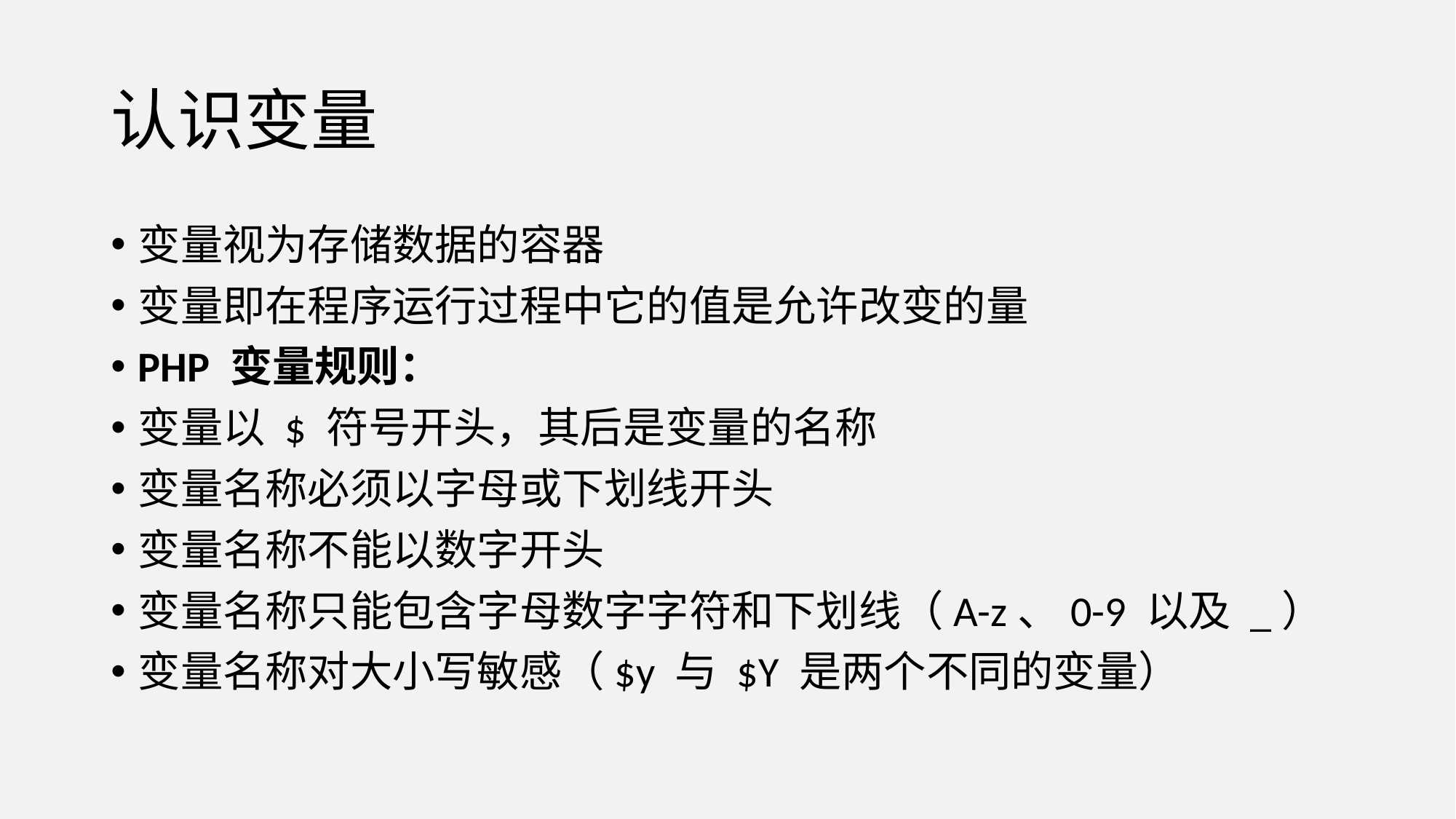

# 认识变量
变量视为存储数据的容器
变量即在程序运行过程中它的值是允许改变的量
PHP 变量规则：
变量以 $ 符号开头，其后是变量的名称
变量名称必须以字母或下划线开头
变量名称不能以数字开头
变量名称只能包含字母数字字符和下划线（A-z、0-9 以及 _）
变量名称对大小写敏感（$y 与 $Y 是两个不同的变量）